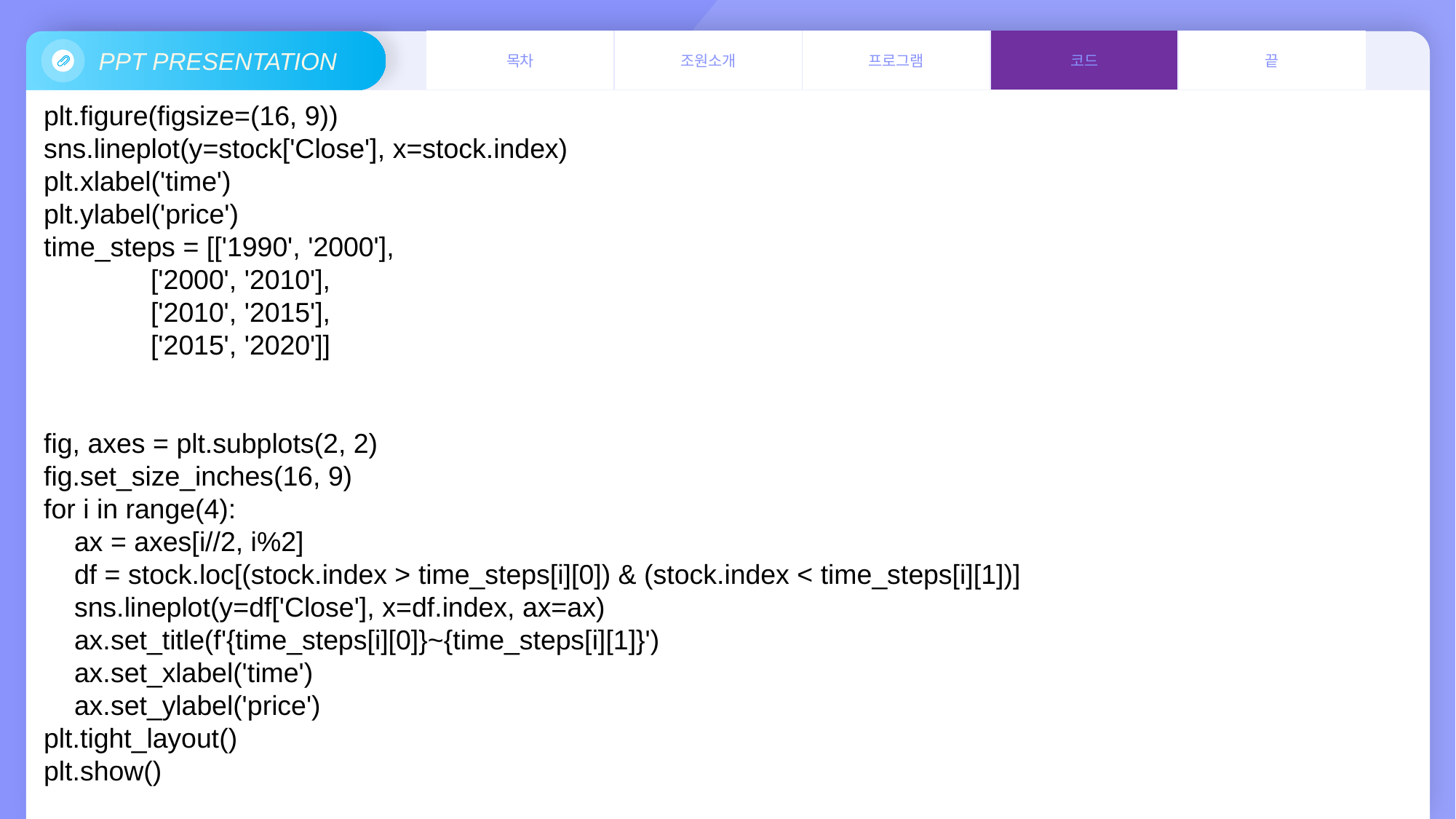

PPT PRESENTATION

| 목차 | 조원소개 | 프로그램 | 코드 | 끝 |
| --- | --- | --- | --- | --- |
plt.figure(figsize=(16, 9))
sns.lineplot(y=stock['Close'], x=stock.index)
plt.xlabel('time')
plt.ylabel('price')
time_steps = [['1990', '2000'],
              ['2000', '2010'],
              ['2010', '2015'],
              ['2015', '2020']]

fig, axes = plt.subplots(2, 2)
fig.set_size_inches(16, 9)
for i in range(4):
    ax = axes[i//2, i%2]
    df = stock.loc[(stock.index > time_steps[i][0]) & (stock.index < time_steps[i][1])]
    sns.lineplot(y=df['Close'], x=df.index, ax=ax)
    ax.set_title(f'{time_steps[i][0]}~{time_steps[i][1]}')
    ax.set_xlabel('time')
    ax.set_ylabel('price')
plt.tight_layout()
plt.show()